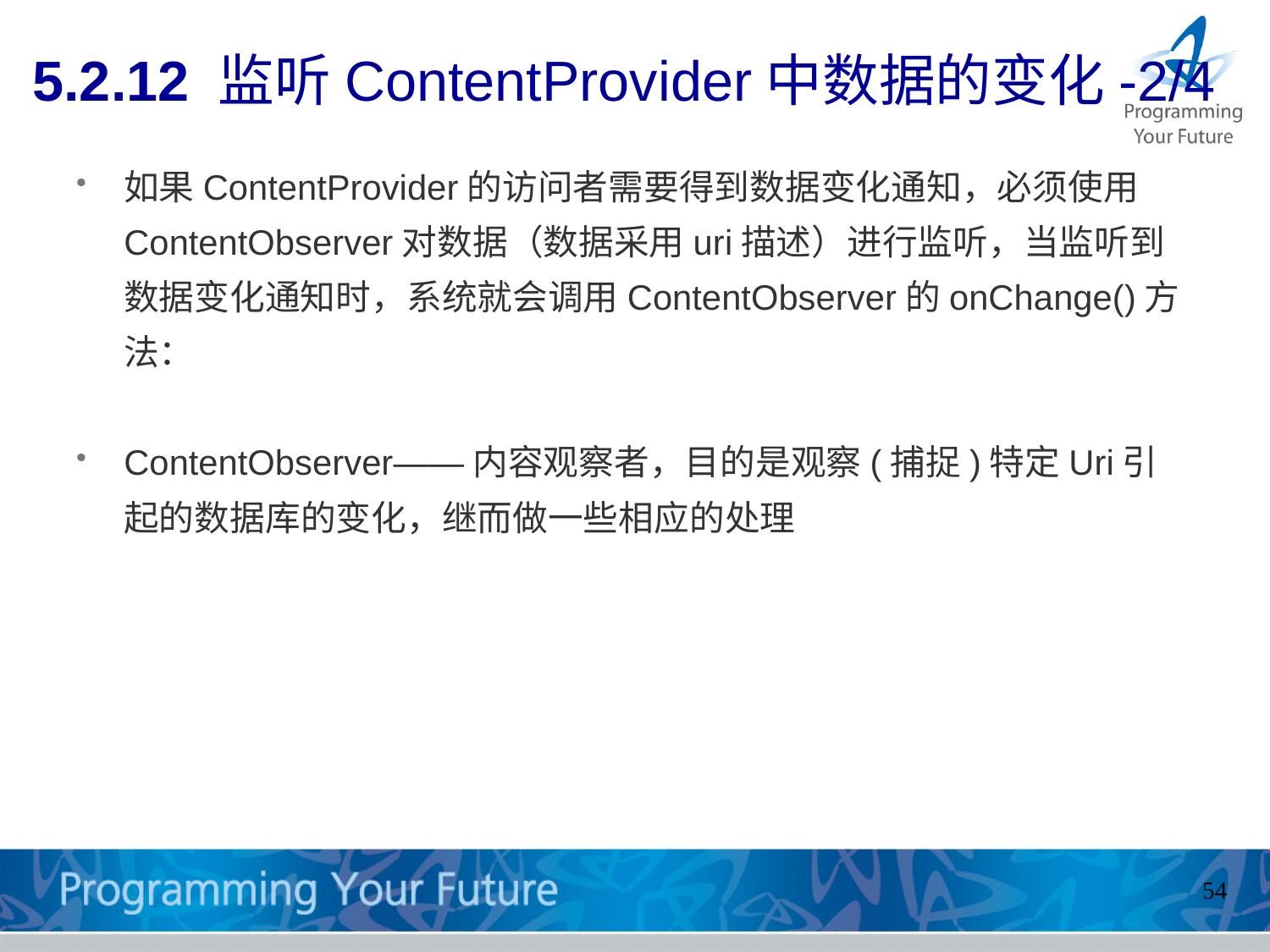

# 5.2.12 监听ContentProvider中数据的变化-2/4
如果ContentProvider的访问者需要得到数据变化通知，必须使用ContentObserver对数据（数据采用uri描述）进行监听，当监听到数据变化通知时，系统就会调用ContentObserver的onChange()方法：

ContentObserver——内容观察者，目的是观察(捕捉)特定Uri引起的数据库的变化，继而做一些相应的处理